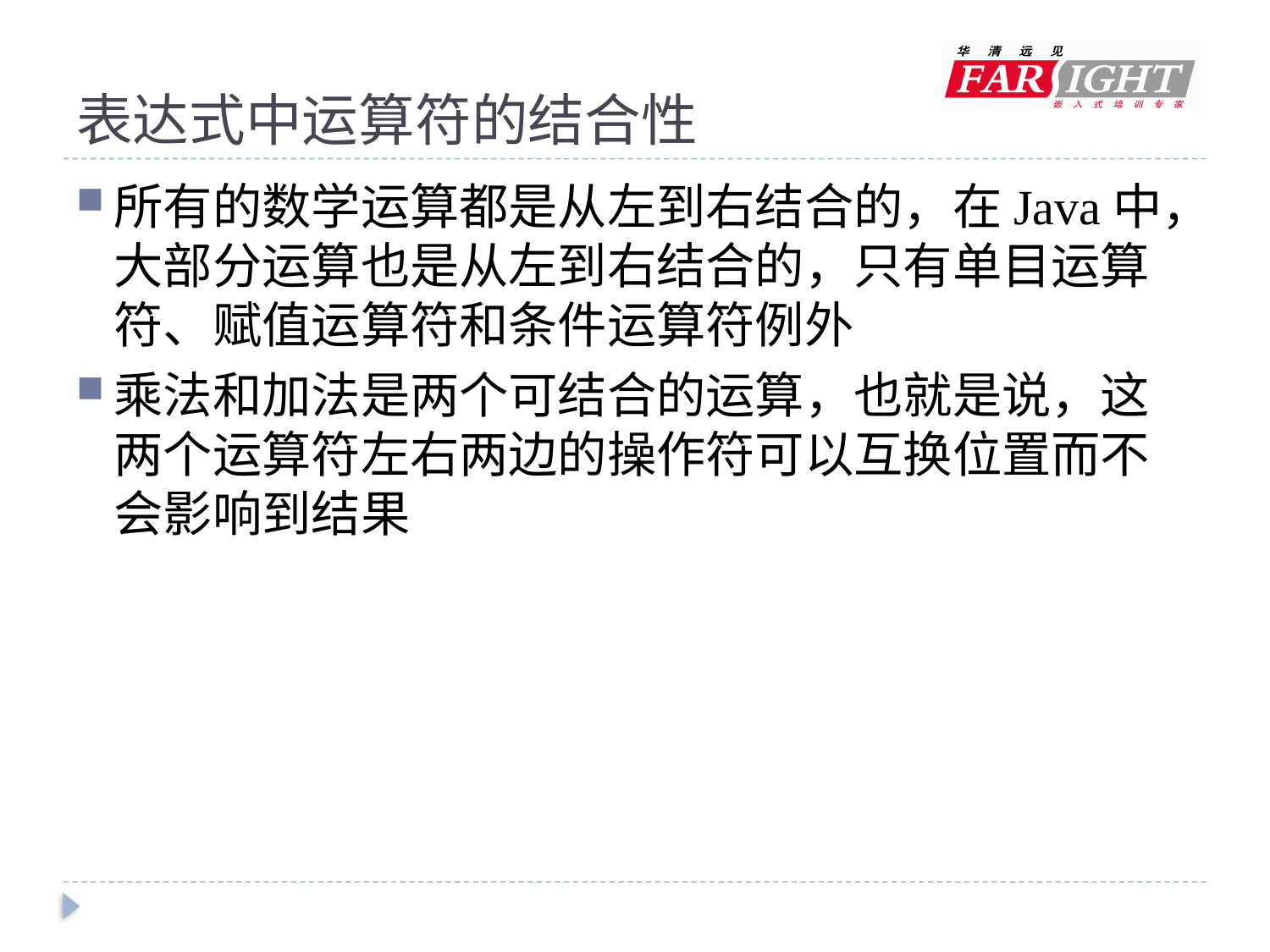

# 表达式中运算符的结合性
所有的数学运算都是从左到右结合的，在Java中，大部分运算也是从左到右结合的，只有单目运算符、赋值运算符和条件运算符例外
乘法和加法是两个可结合的运算，也就是说，这两个运算符左右两边的操作符可以互换位置而不会影响到结果